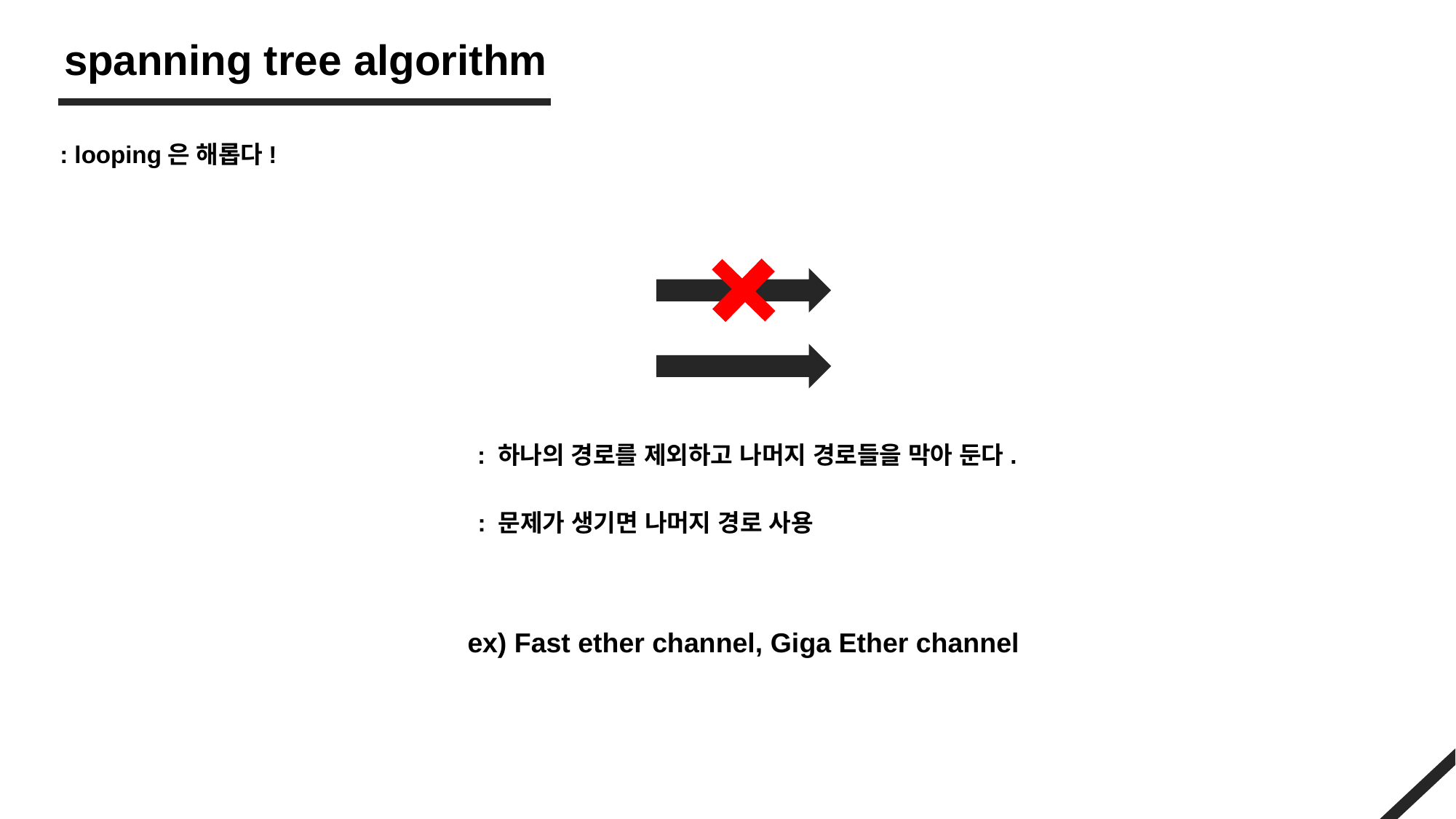

spanning tree algorithm

: looping은 해롭다!

: 하나의 경로를 제외하고 나머지 경로들을 막아 둔다.
: 문제가 생기면 나머지 경로 사용
ex) Fast ether channel, Giga Ether channel